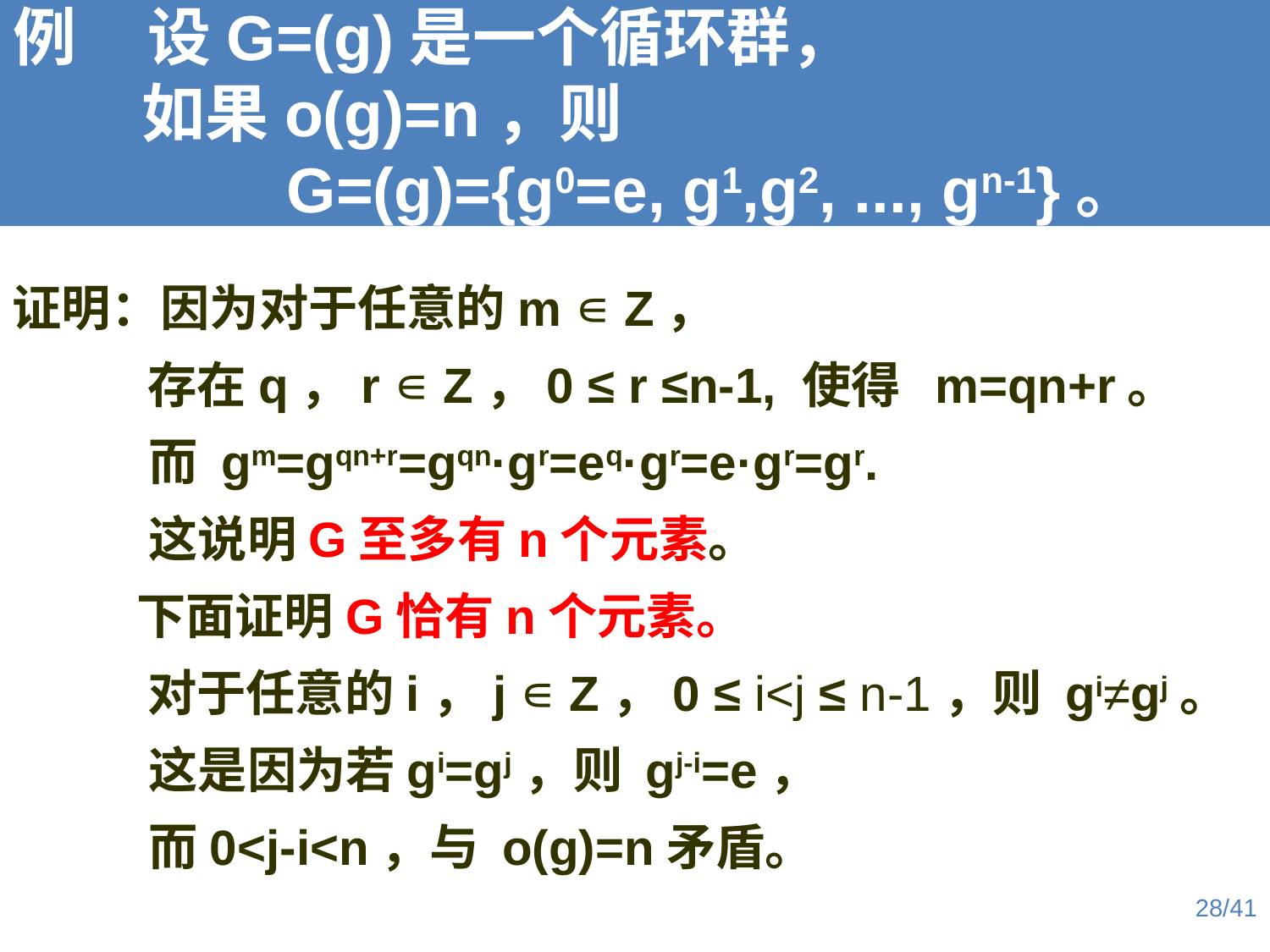

例     设G=(g)是一个循环群，
         如果o(g)=n，则
                  G=(g)={g0=e, g1,g2, ..., gn-1}。
证明：因为对于任意的m ∊ Z，
           存在q，r ∊ Z，0 ≤ r ≤n-1, 使得  m=qn+r。
	而 gm=gqn+r=gqn·gr=eq·gr=e·gr=gr.
	这说明G至多有n个元素。
          下面证明G恰有n个元素。
           对于任意的i，j ∊ Z，0 ≤ i<j ≤ n-1，则 gi≠gj。
	这是因为若gi=gj，则 gj-i=e，
	而0<j-i<n，与 o(g)=n矛盾。
28/41